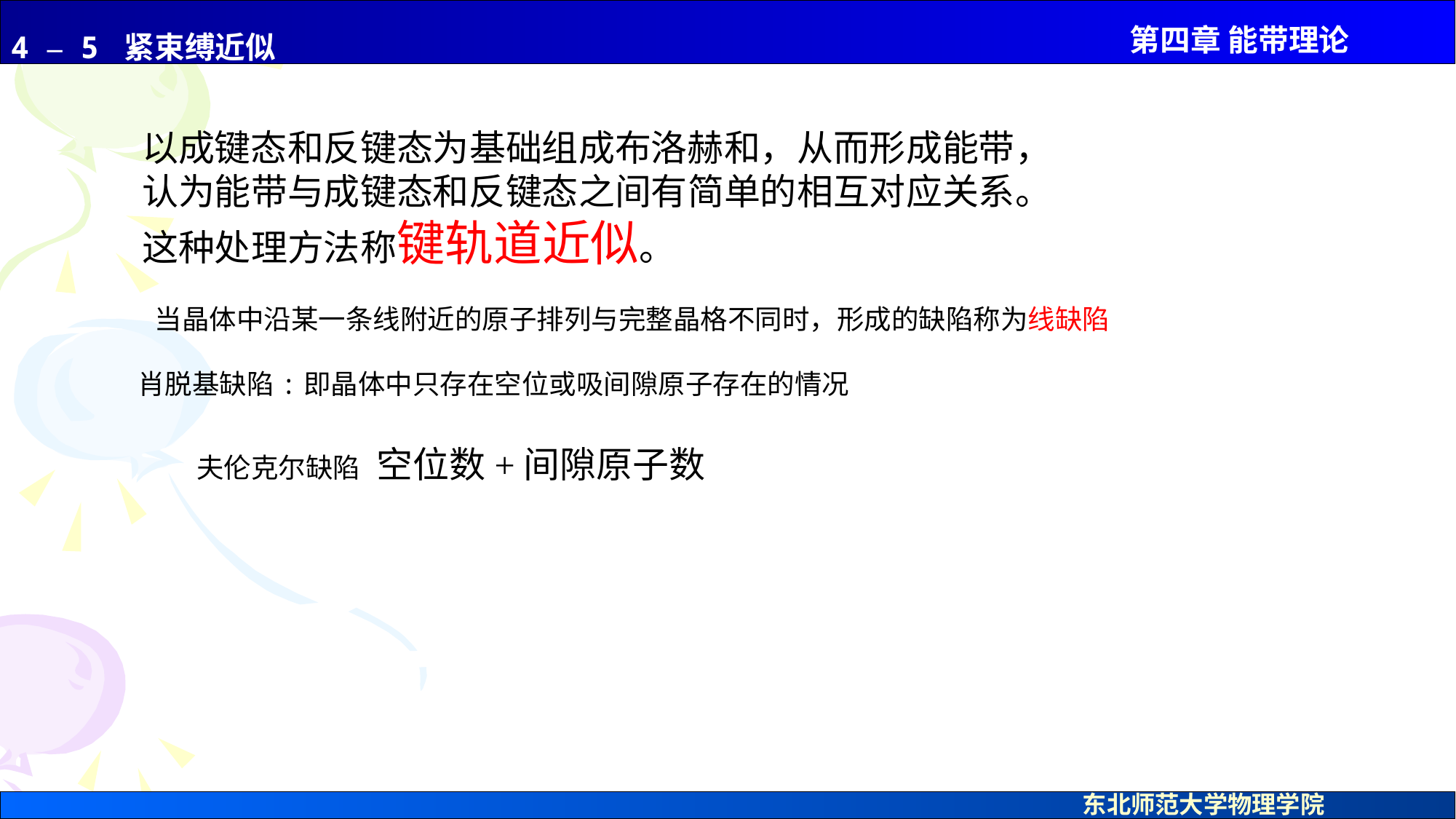

以成键态和反键态为基础组成布洛赫和，从而形成能带，认为能带与成键态和反键态之间有简单的相互对应关系。这种处理方法称键轨道近似。
当晶体中沿某一条线附近的原子排列与完整晶格不同时，形成的缺陷称为线缺陷
肖脱基缺陷:即晶体中只存在空位或吸间隙原子存在的情况
夫伦克尔缺陷  空位数+间隙原子数